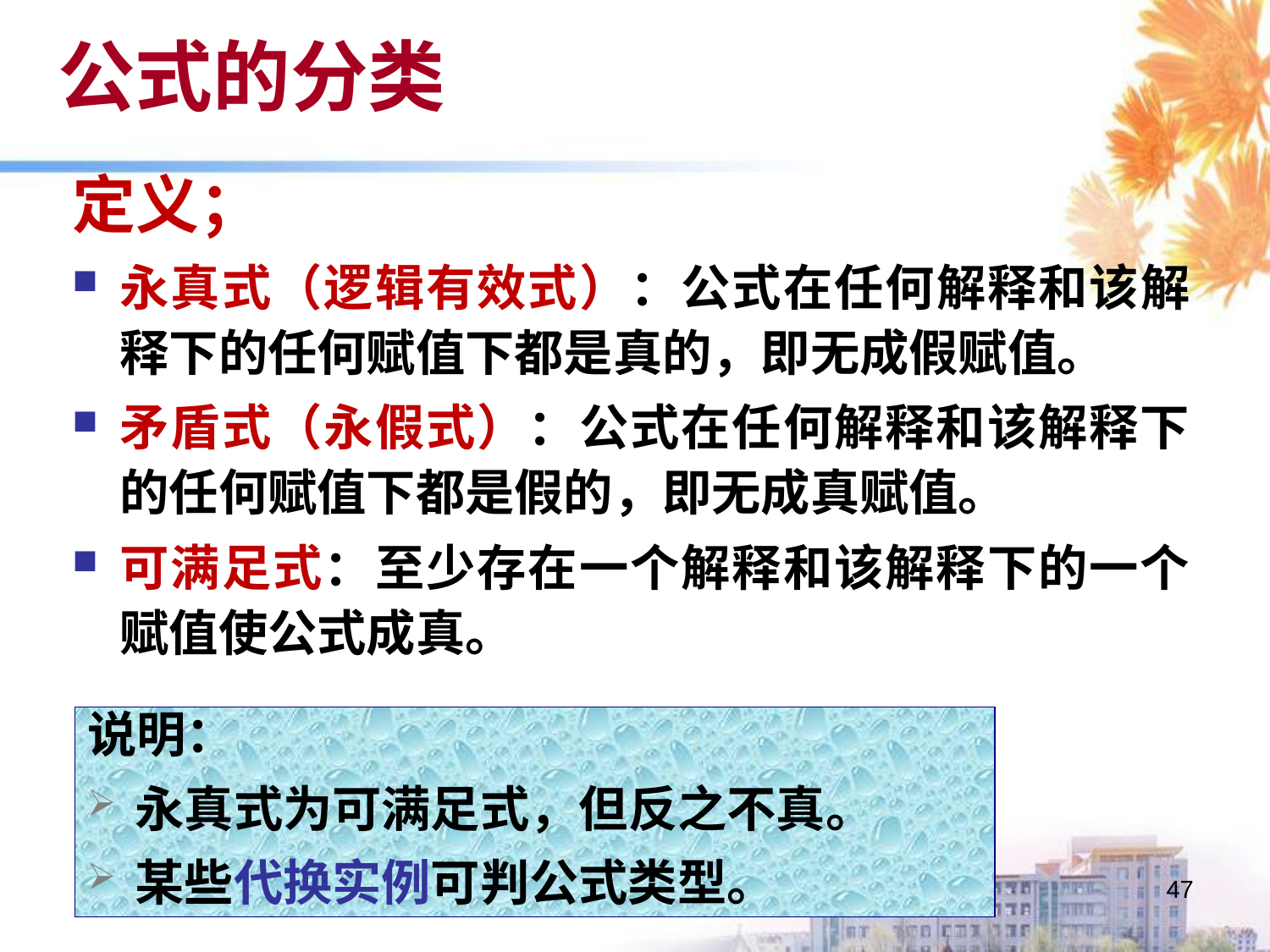

# 公式的分类
定义；
永真式（逻辑有效式）：公式在任何解释和该解释下的任何赋值下都是真的，即无成假赋值。
矛盾式（永假式）：公式在任何解释和该解释下的任何赋值下都是假的，即无成真赋值。
可满足式：至少存在一个解释和该解释下的一个赋值使公式成真。
说明：
永真式为可满足式，但反之不真。
某些代换实例可判公式类型。
47